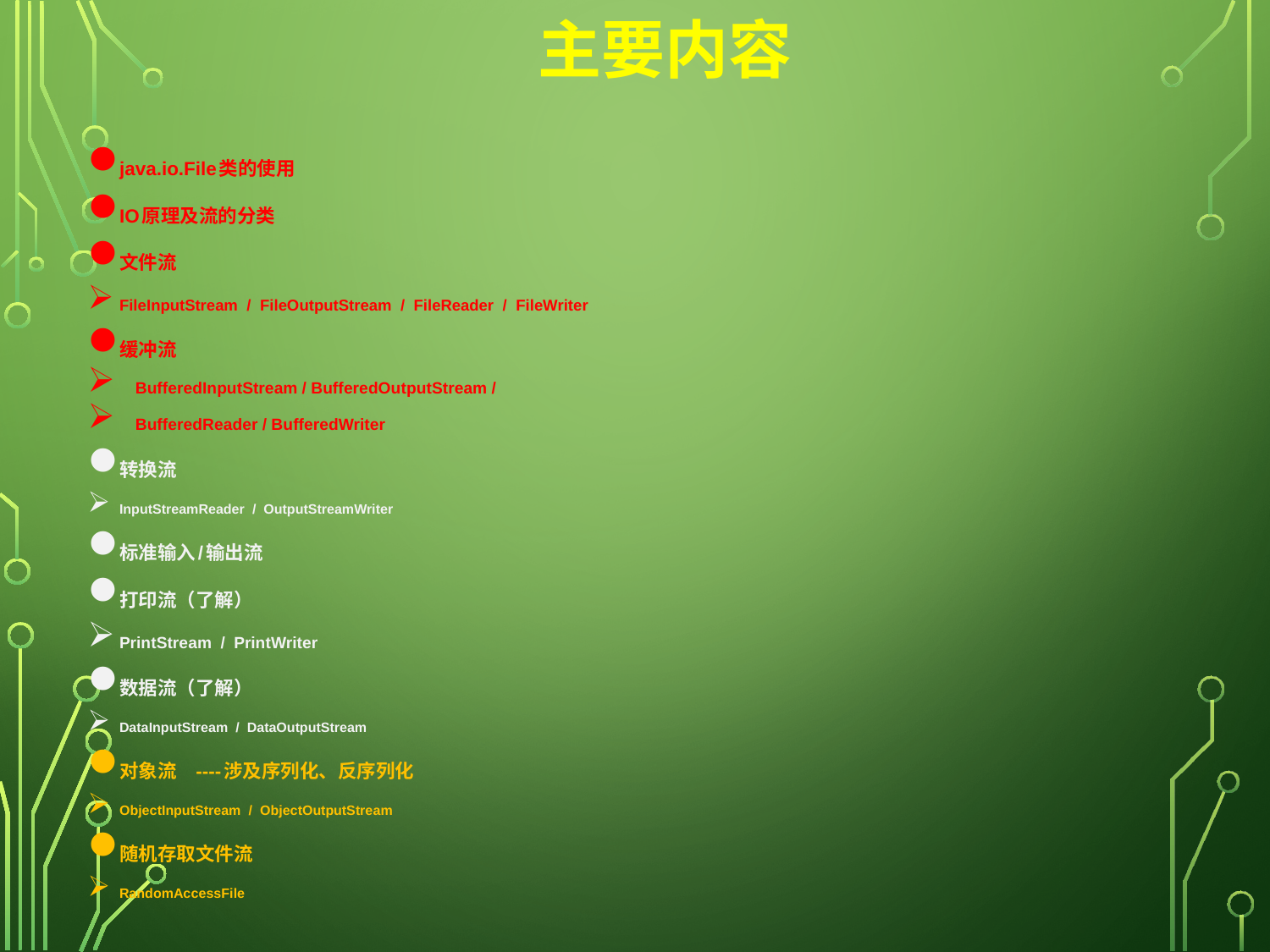

# 主要内容
java.io.File类的使用
IO原理及流的分类
文件流
FileInputStream  /  FileOutputStream  /  FileReader  /  FileWriter
缓冲流
BufferedInputStream / BufferedOutputStream /
BufferedReader / BufferedWriter
转换流
InputStreamReader  /  OutputStreamWriter
标准输入/输出流
打印流（了解）
PrintStream  /  PrintWriter
数据流（了解）
DataInputStream  /  DataOutputStream
对象流    ----涉及序列化、反序列化
ObjectInputStream  /  ObjectOutputStream
随机存取文件流
RandomAccessFile